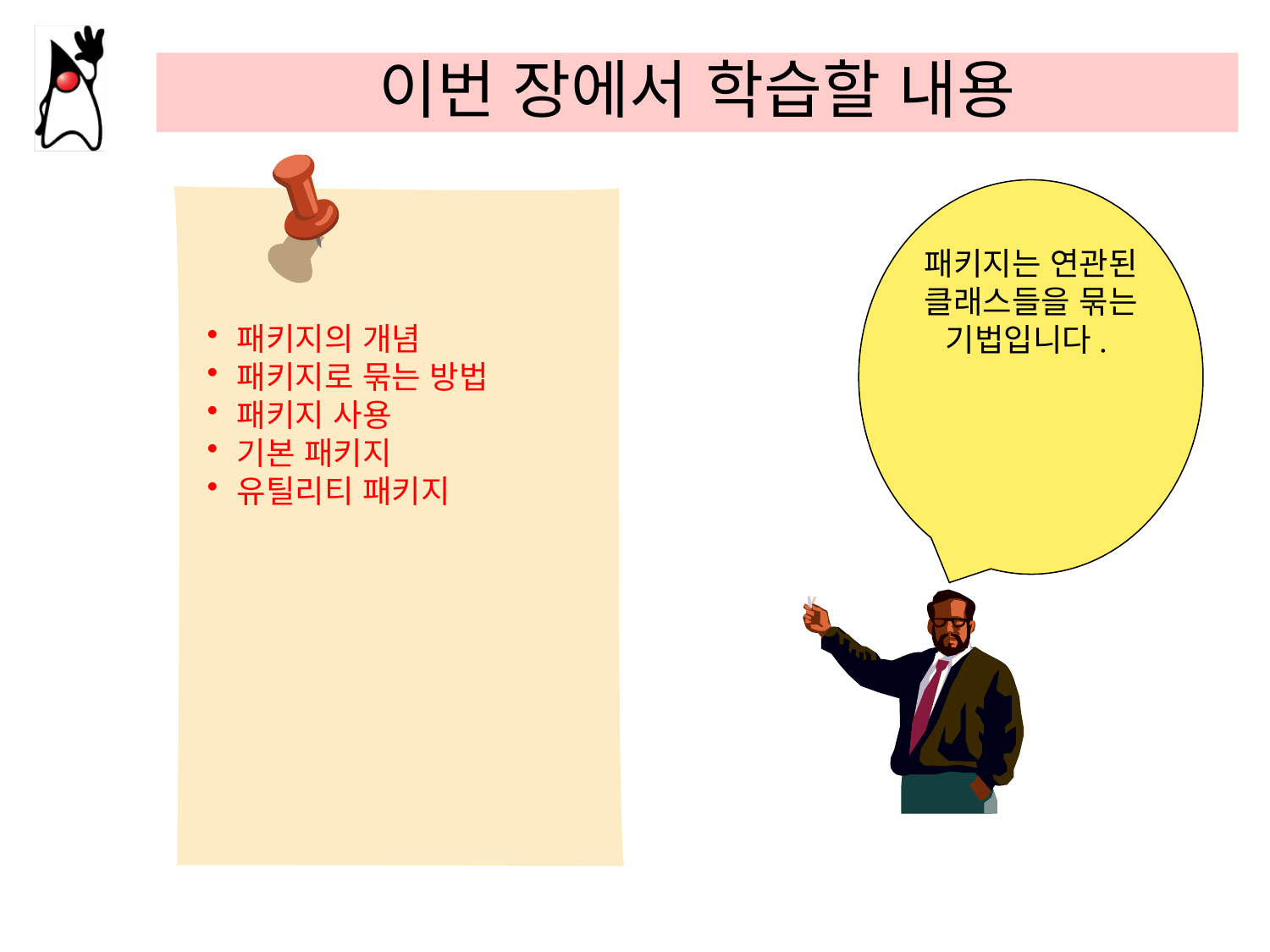

# 이번 장에서 학습할 내용

패키지는 연관된 클래스들을 묶는 기법입니다.

패키지의 개념
패키지로 묶는 방법
패키지 사용
기본 패키지
유틸리티 패키지